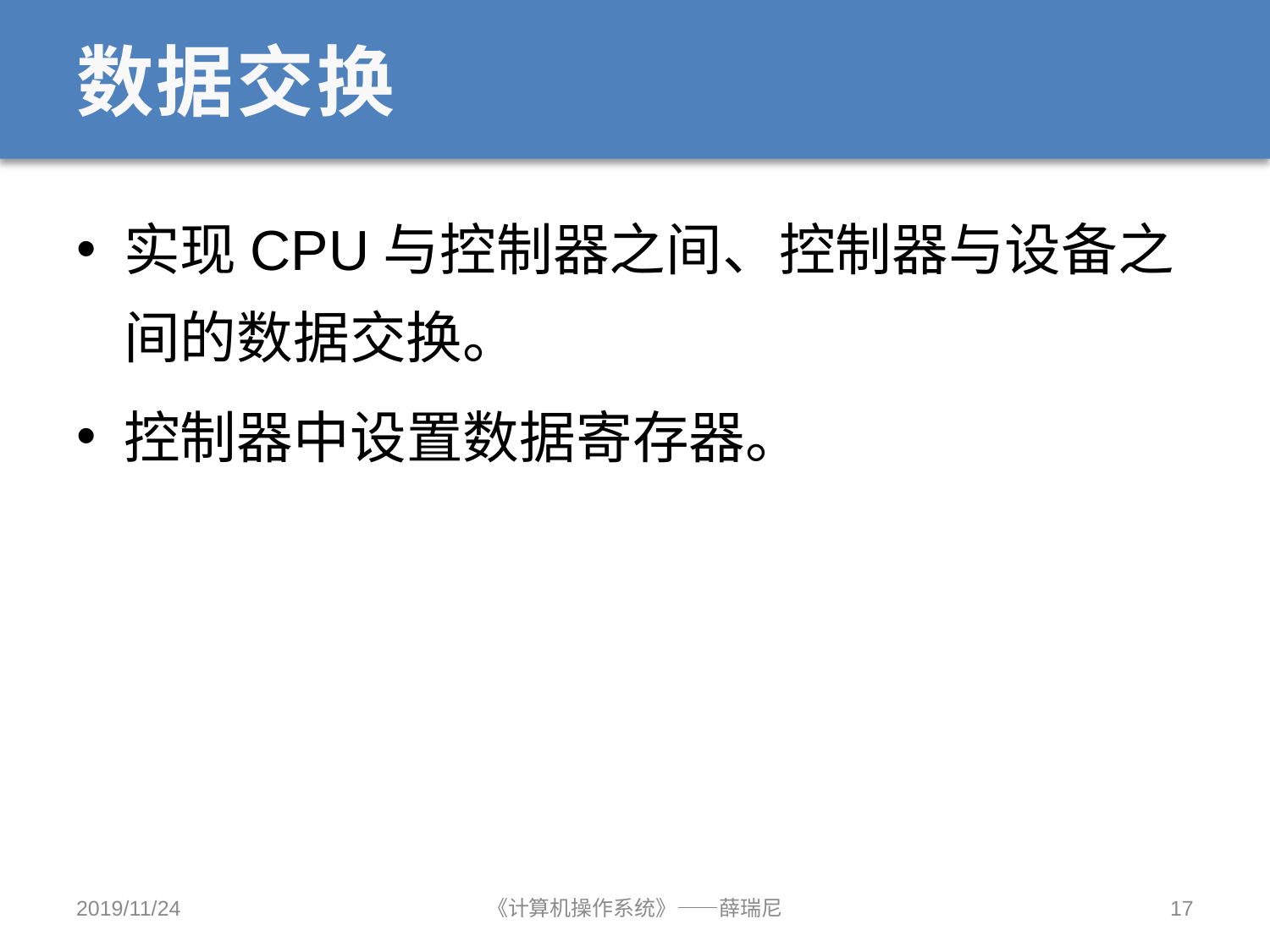

# 数据交换
实现CPU与控制器之间、控制器与设备之间的数据交换。
控制器中设置数据寄存器。
2019/11/24
《计算机操作系统》——薛瑞尼
17